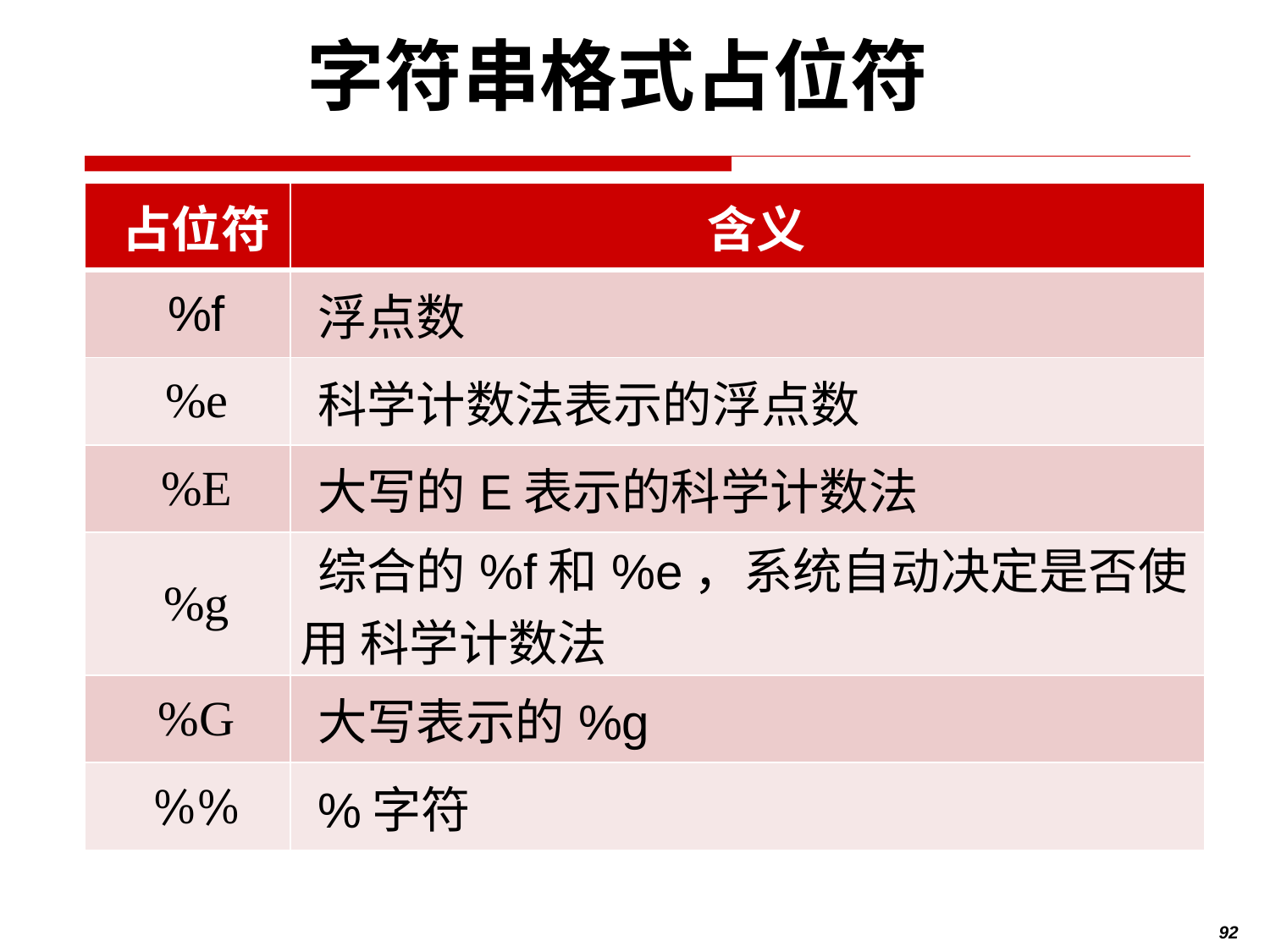

# 字符串格式占位符
| 占位符 | 含义 |
| --- | --- |
| %f | 浮点数 |
| %e | 科学计数法表示的浮点数 |
| %E | 大写的E表示的科学计数法 |
| %g | 综合的%f和%e，系统自动决定是否使用 科学计数法 |
| %G | 大写表示的%g |
| %% | %字符 |
92